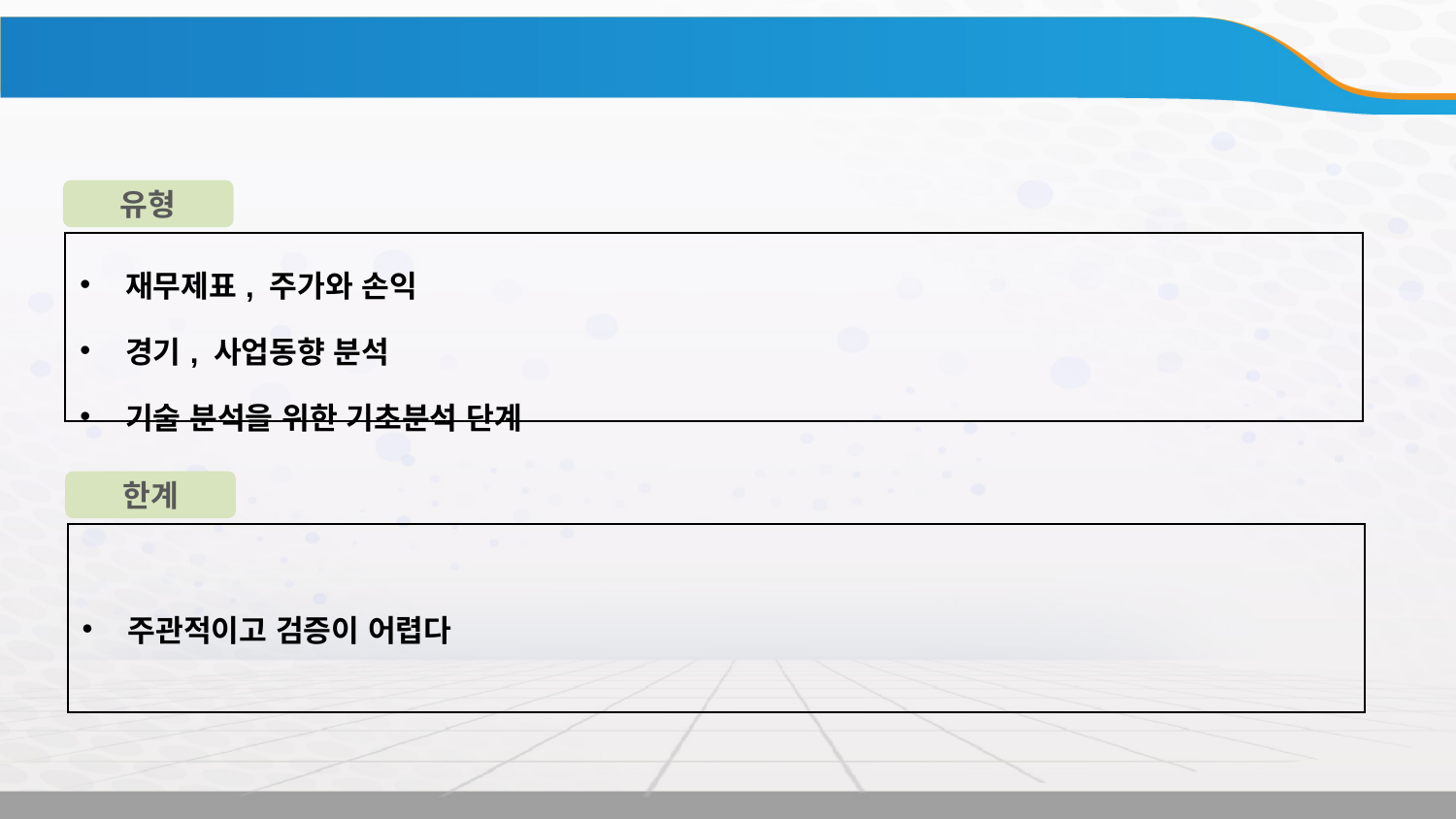

2-1. 기본분석
유형
| 재무제표, 주가와 손익 경기, 사업동향 분석 기술 분석을 위한 기초분석 단계 |
| --- |
한계
| 주관적이고 검증이 어렵다 |
| --- |